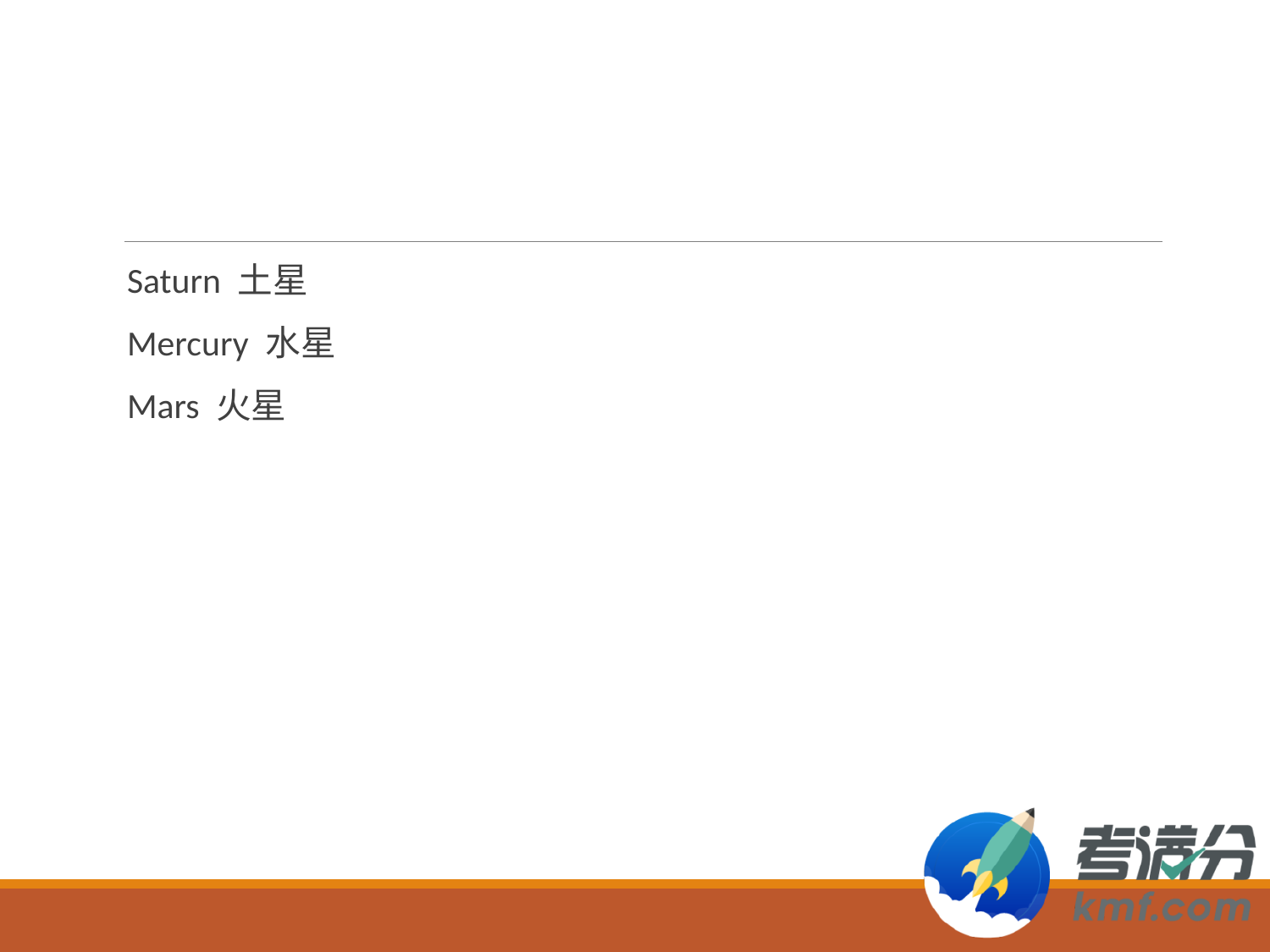

#
Saturn 土星
Mercury 水星
Mars 火星